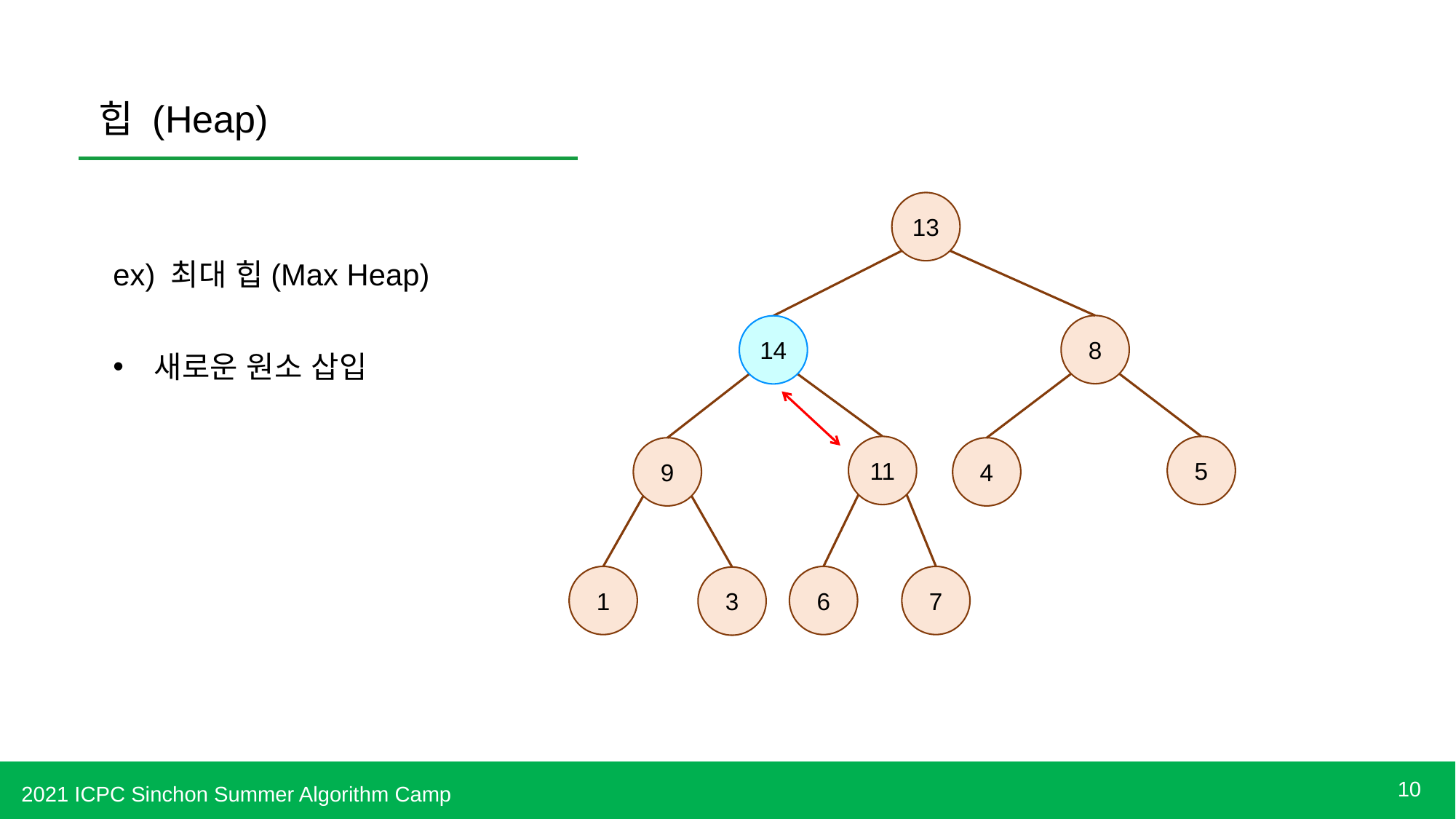

힙 (Heap)
13
ex) 최대 힙(Max Heap)
8
14
새로운 원소 삽입
11
5
9
4
1
6
7
3

10
2021 ICPC Sinchon Summer Algorithm Camp